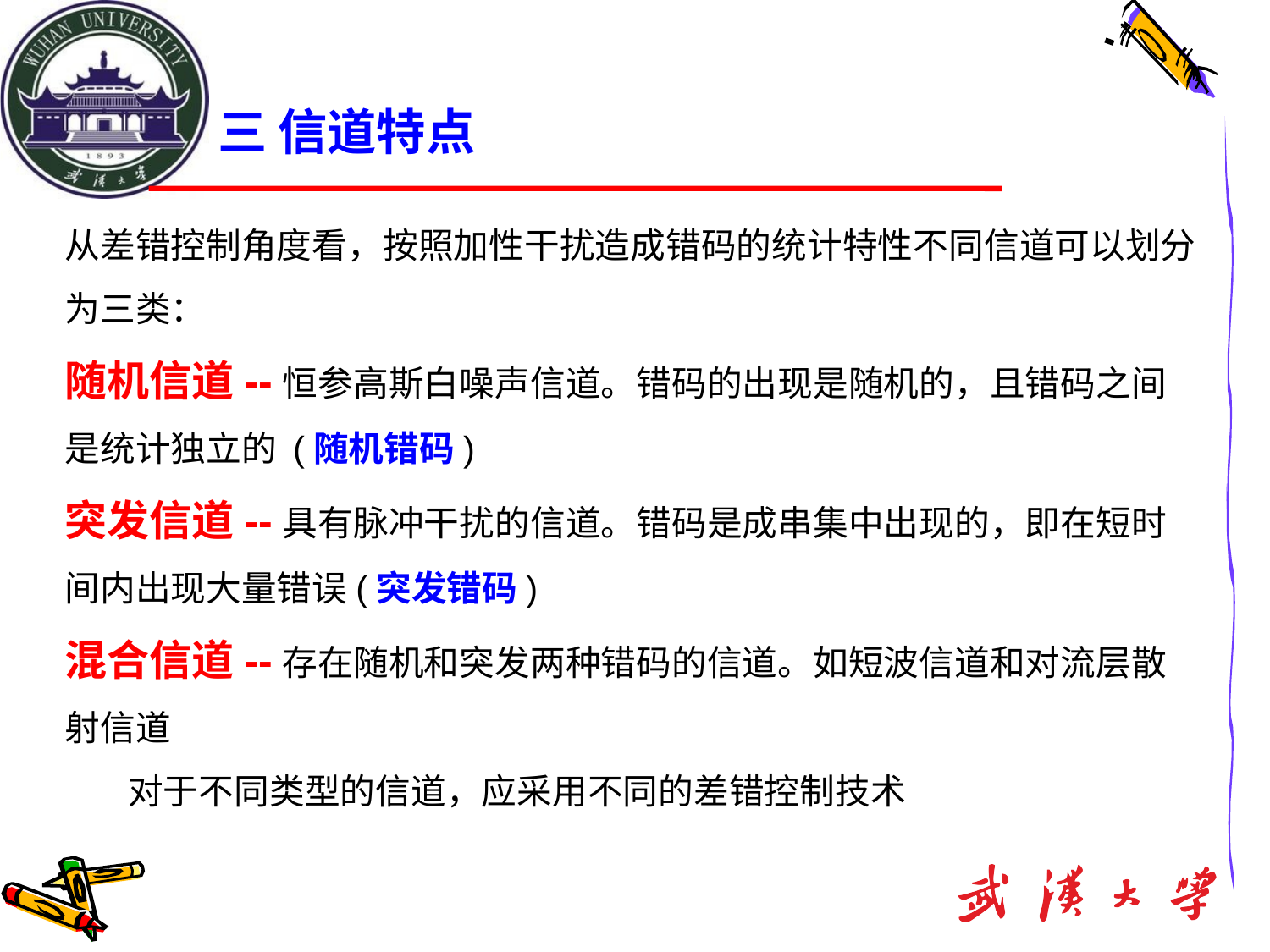

# 三 信道特点
从差错控制角度看，按照加性干扰造成错码的统计特性不同信道可以划分为三类：
随机信道--恒参高斯白噪声信道。错码的出现是随机的，且错码之间是统计独立的 (随机错码)
突发信道--具有脉冲干扰的信道。错码是成串集中出现的，即在短时间内出现大量错误(突发错码)
混合信道--存在随机和突发两种错码的信道。如短波信道和对流层散射信道
       对于不同类型的信道，应采用不同的差错控制技术